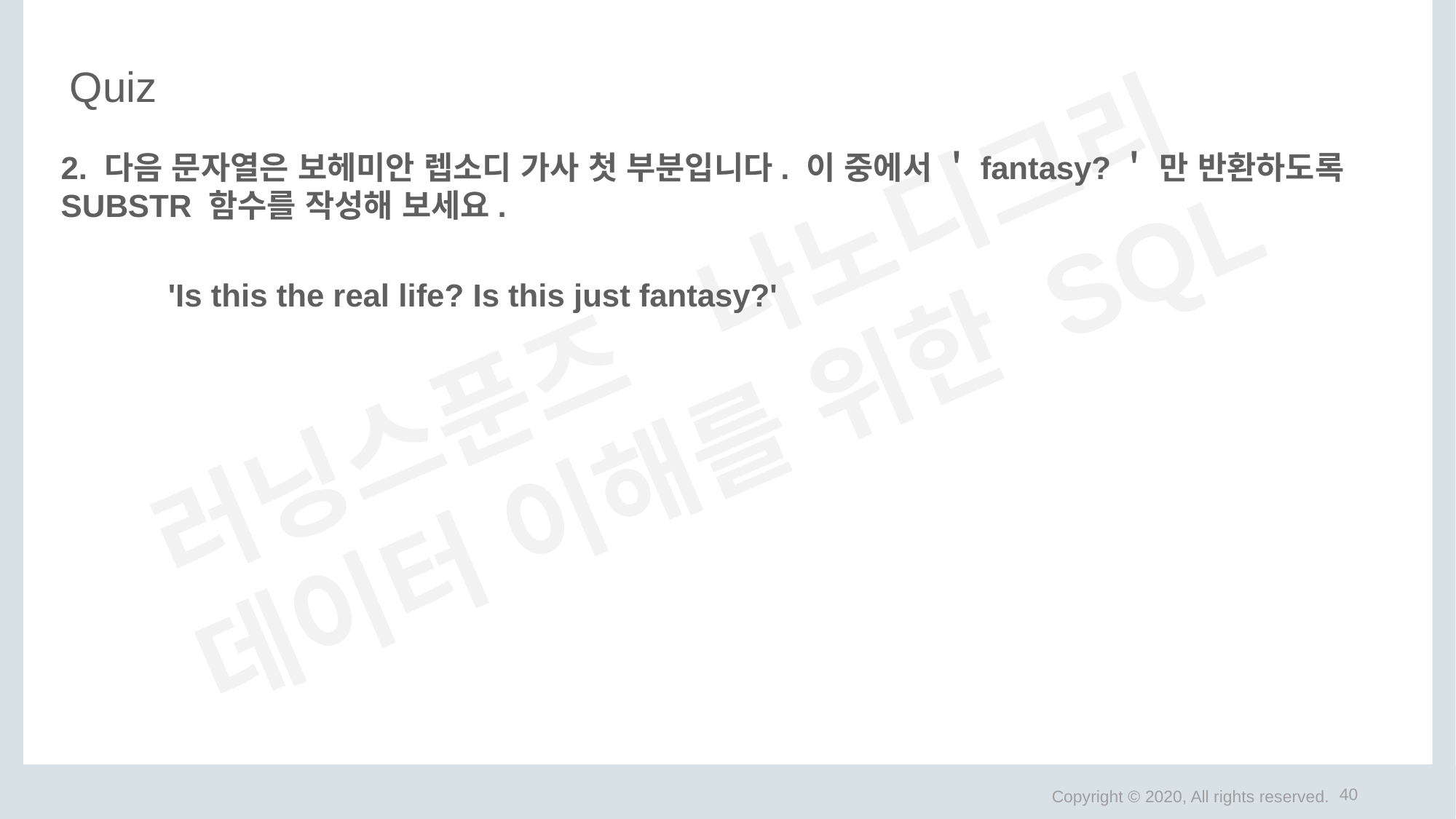

# Quiz
2. 다음 문자열은 보헤미안 렙소디 가사 첫 부분입니다. 이 중에서 ＇fantasy?＇ 만 반환하도록 SUBSTR 함수를 작성해 보세요.

            'Is this the real life? Is this just fantasy?'